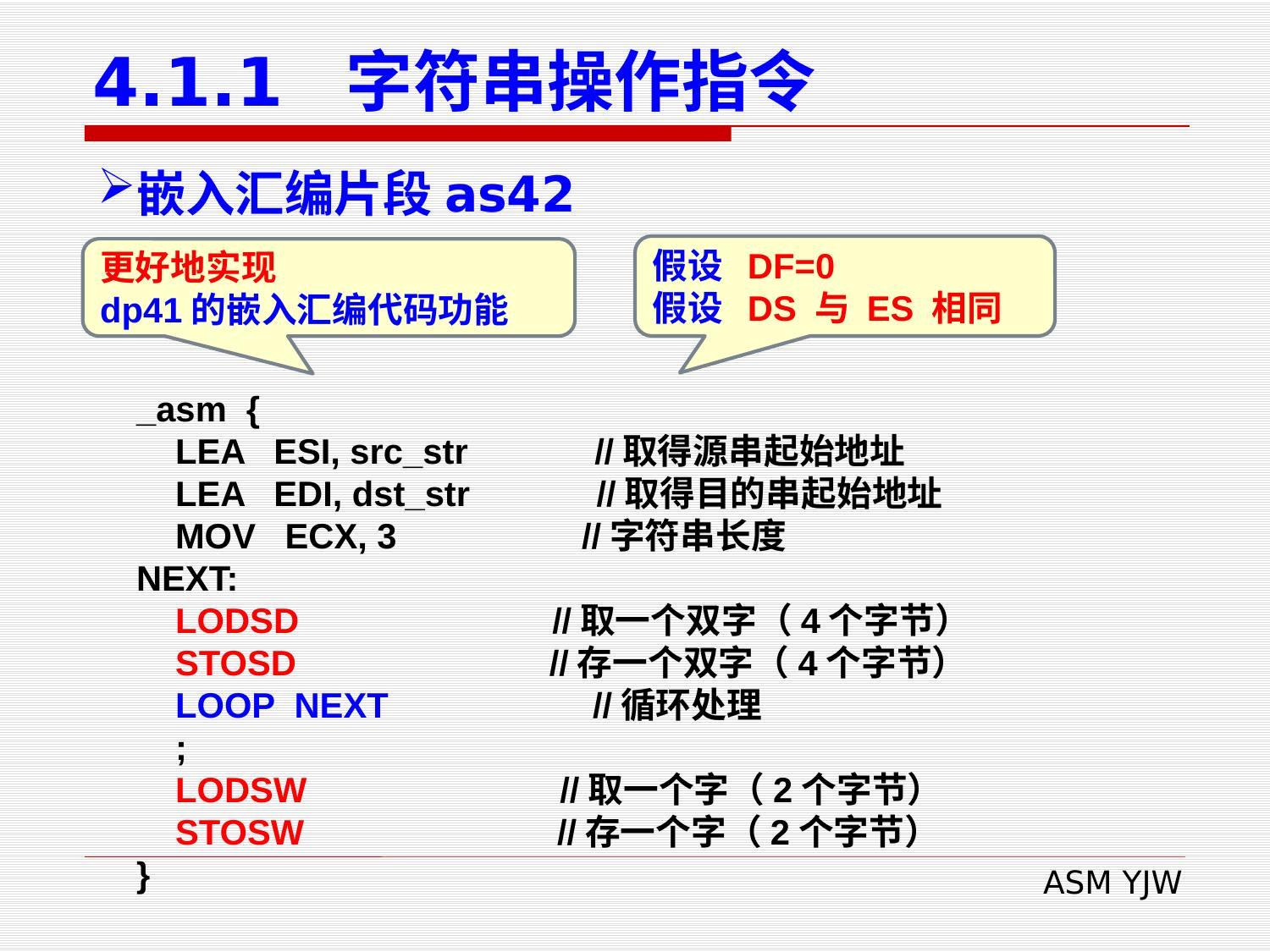

# 4.1.1  字符串操作指令
嵌入汇编片段as42
假设  DF=0
假设  DS 与 ES 相同
更好地实现
dp41的嵌入汇编代码功能
    _asm  {
        LEA   ESI, src_str             //取得源串起始地址
        LEA   EDI, dst_str             //取得目的串起始地址
        MOV   ECX, 3                   //字符串长度
    NEXT:
        LODSD                          //取一个双字（4个字节）
        STOSD                          //存一个双字（4个字节）
        LOOP  NEXT                     //循环处理
        ;
        LODSW                          //取一个字（2个字节）
        STOSW                          //存一个字（2个字节）
    }